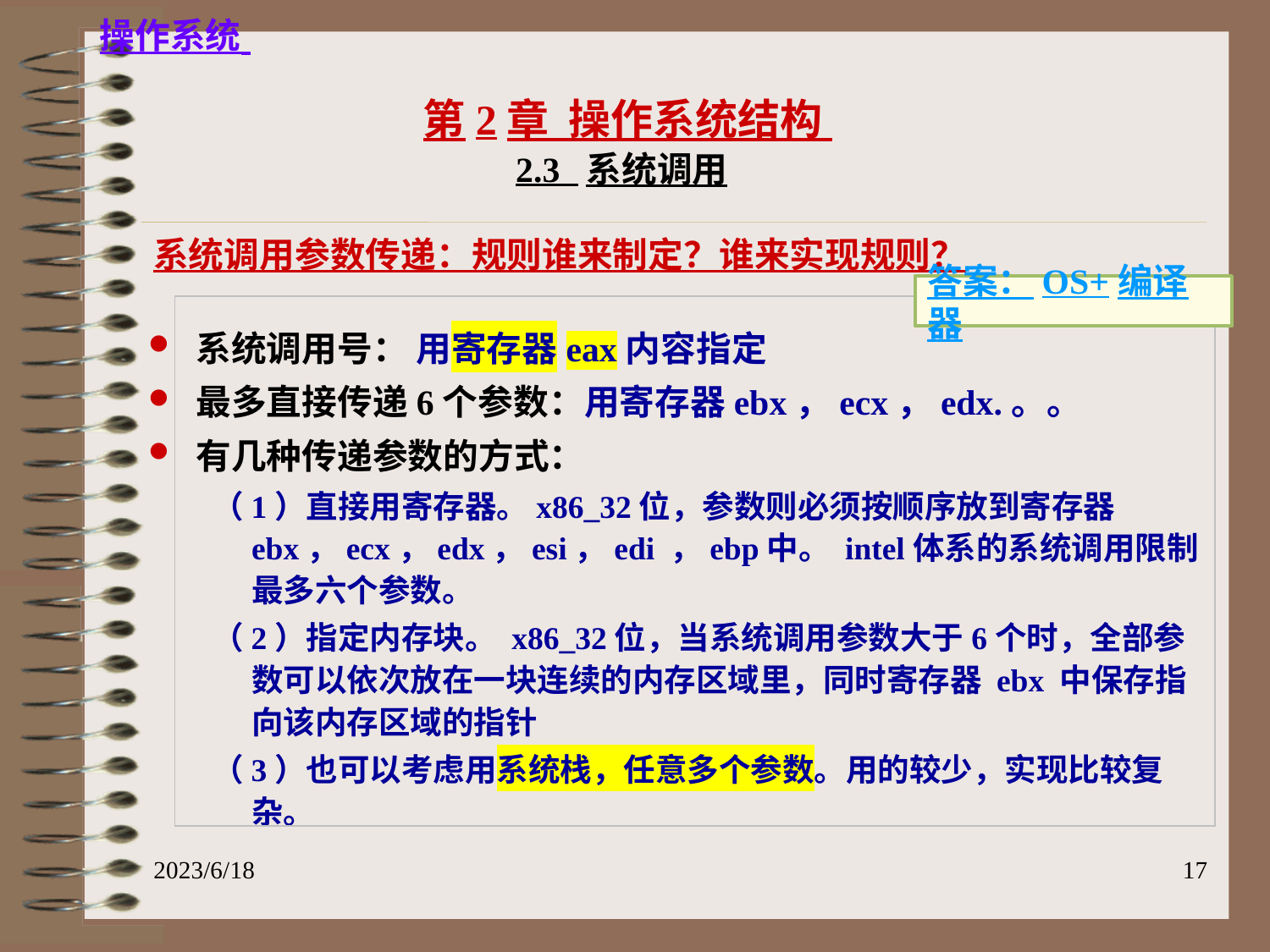

# 2.3  系统调用
系统调用参数传递：规则谁来制定？谁来实现规则？
答案：OS+编译器

系统调用号： 用寄存器eax内容指定
最多直接传递6个参数：用寄存器ebx，ecx，edx.。。
有几种传递参数的方式：
（1）直接用寄存器。x86_32位，参数则必须按顺序放到寄存器 ebx，ecx，edx，esi，edi ，ebp中。 intel体系的系统调用限制最多六个参数。
（2）指定内存块。 x86_32位，当系统调用参数大于6个时，全部参数可以依次放在一块连续的内存区域里，同时寄存器 ebx 中保存指向该内存区域的指针
（3）也可以考虑用系统栈，任意多个参数。用的较少，实现比较复杂。
2023/6/18
17